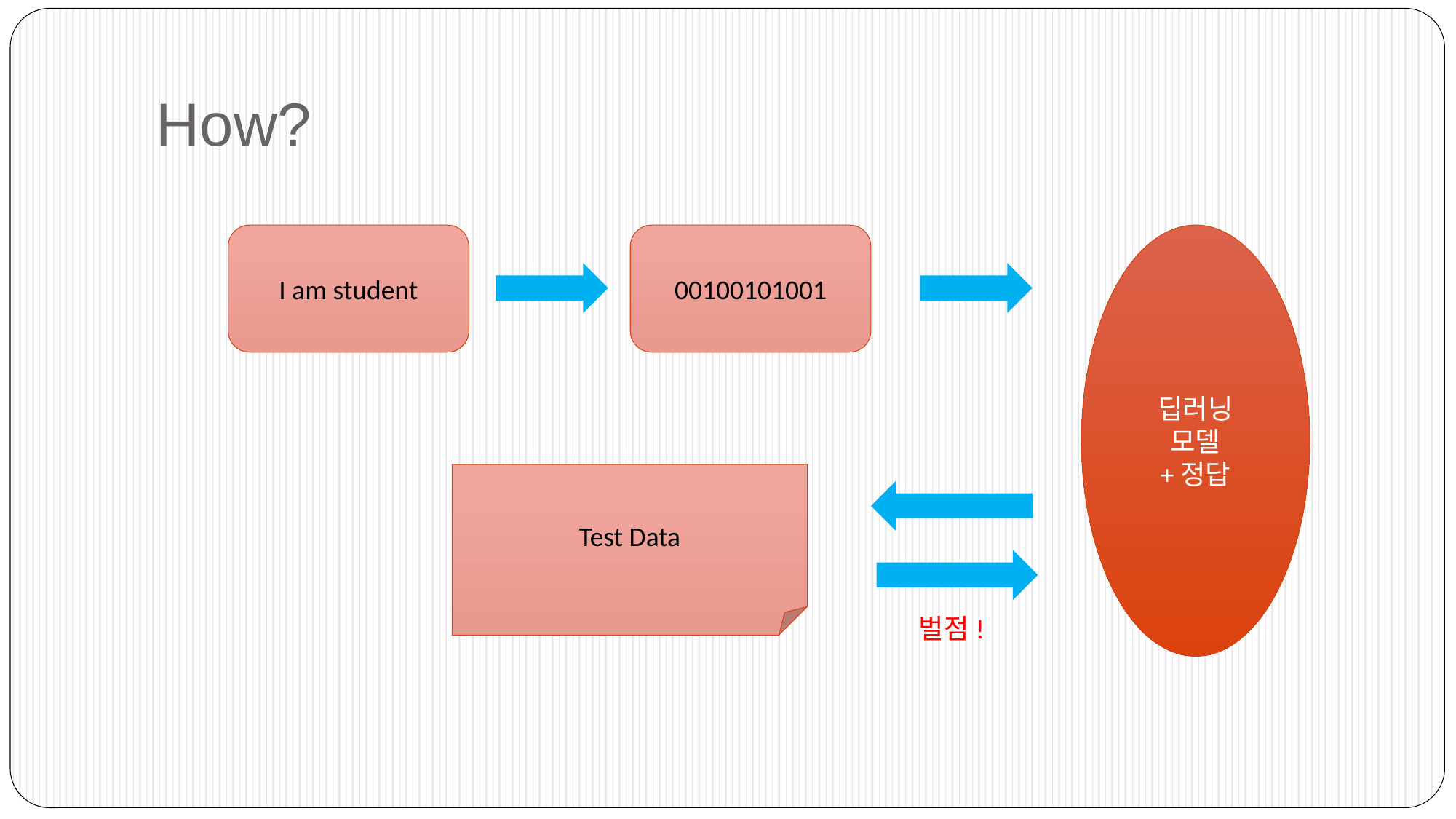

# How?

I am student
00100101001
딥러닝
모델
+정답

Test Data

벌점!